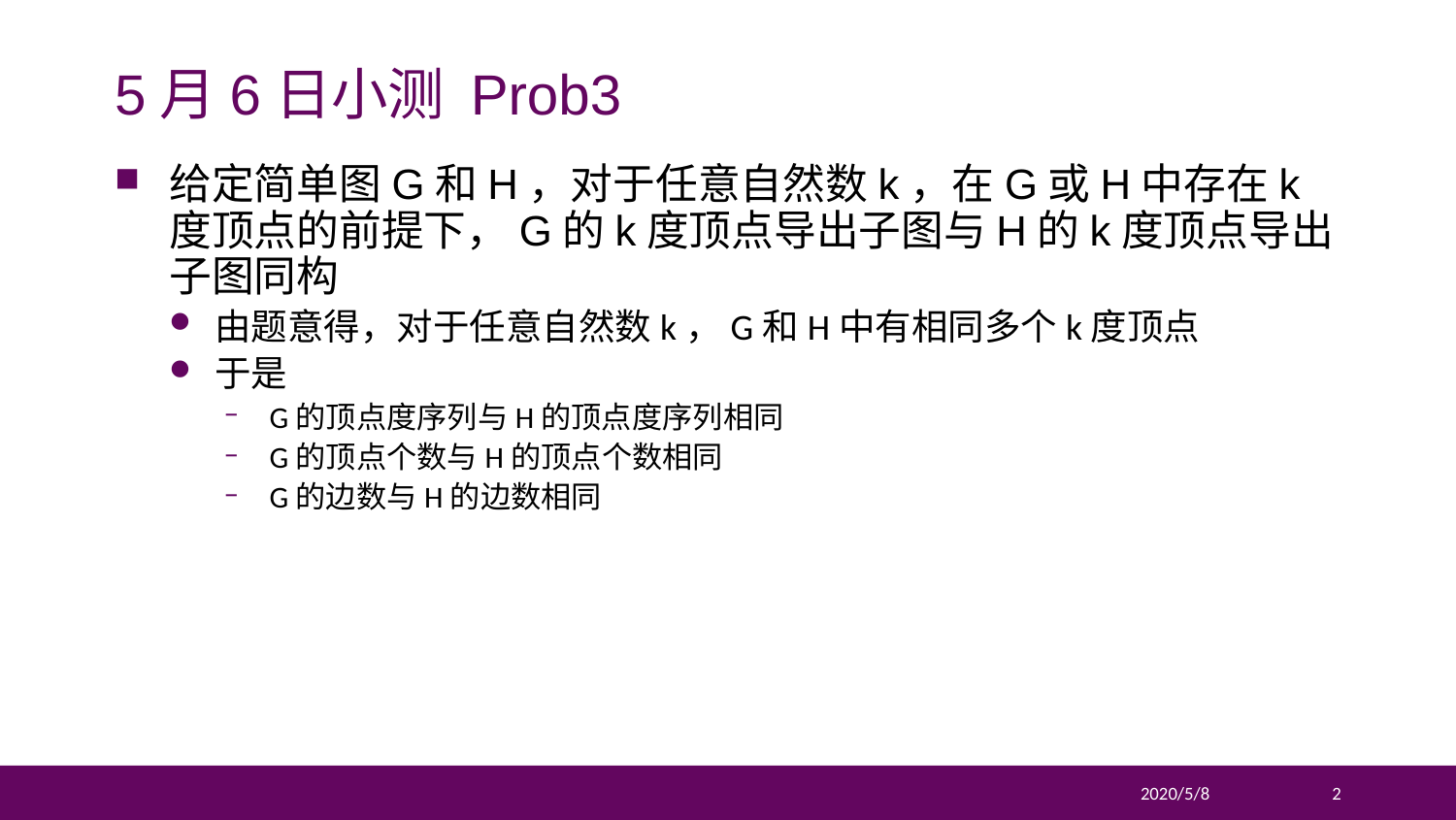

# 5月6日小测 Prob3
给定简单图G和H，对于任意自然数k，在G或H中存在k度顶点的前提下，G的k度顶点导出子图与H的k度顶点导出子图同构
由题意得，对于任意自然数k，G和H中有相同多个k度顶点
于是
G的顶点度序列与H的顶点度序列相同
G的顶点个数与H的顶点个数相同
G的边数与H的边数相同

2020/5/8
2